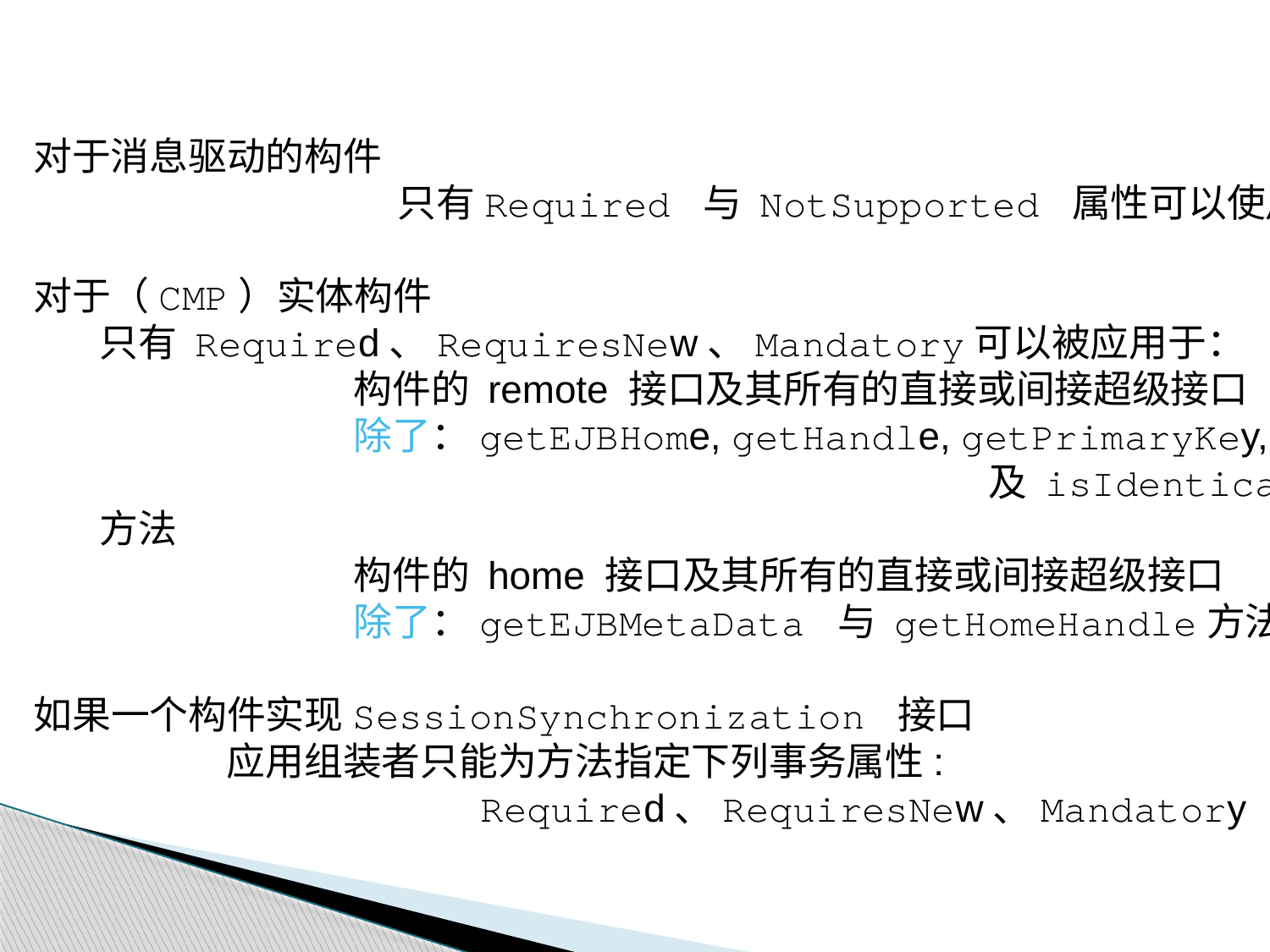

对于消息驱动的构件
			    只有Required 与 NotSupported 属性可以使用

对于（CMP）实体构件
	只有 Required、RequiresNew、Mandatory可以被应用于：
			构件的 remote 接口及其所有的直接或间接超级接口
			除了：getEJBHome, getHandle, getPrimaryKey,
								及 isIdentical 方法
			构件的 home 接口及其所有的直接或间接超级接口
			除了：getEJBMetaData 与 getHomeHandle方法

如果一个构件实现SessionSynchronization 接口
		应用组装者只能为方法指定下列事务属性:
				Required、RequiresNew、Mandatory